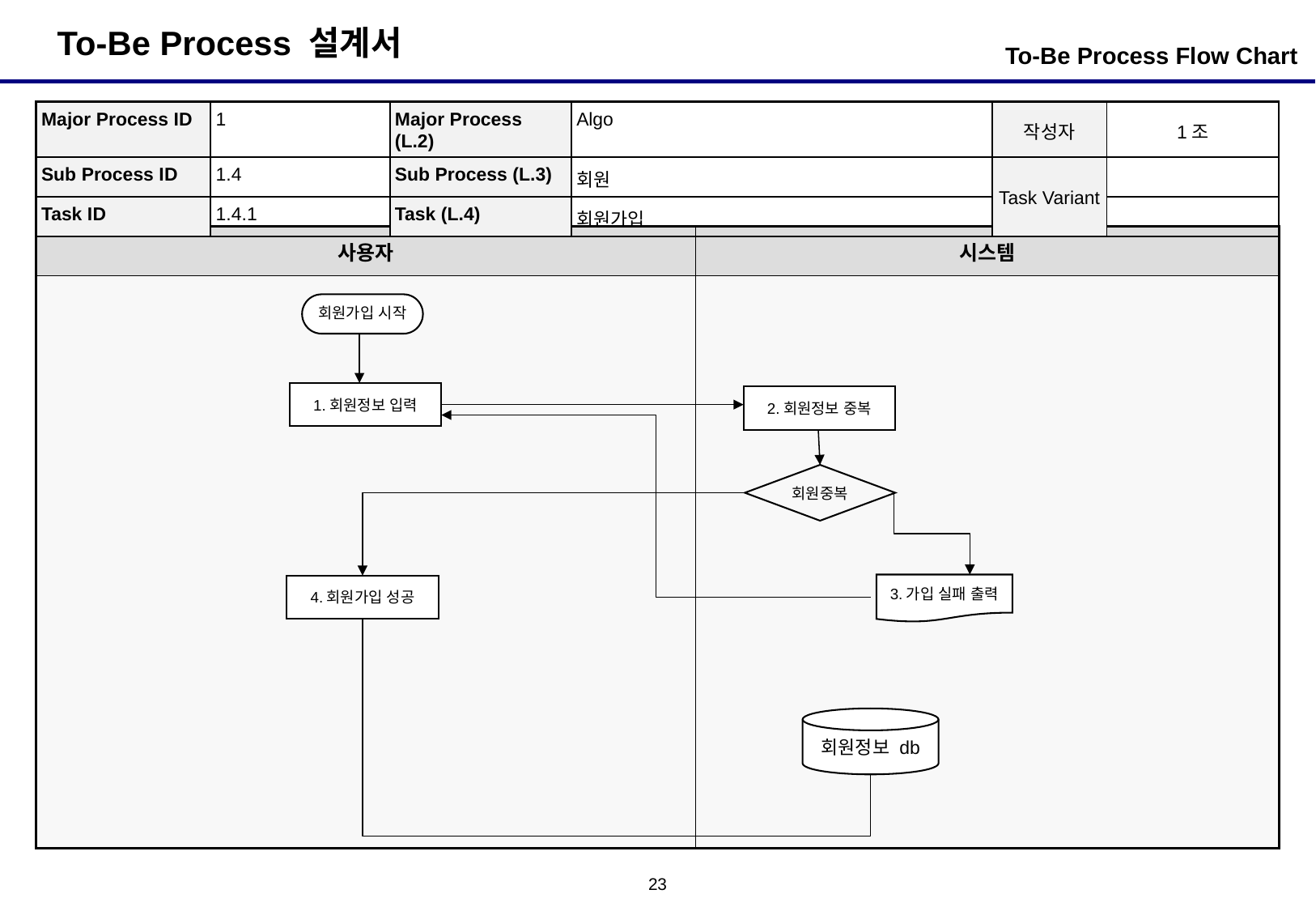

To-Be Process Flow Chart
| Major Process ID | 1 | Major Process (L.2) | Algo | 작성자 | 1조 |
| --- | --- | --- | --- | --- | --- |
| Sub Process ID | 1.4 | Sub Process (L.3) | 회원 | Task Variant |  |
| Task ID | 1.4.1 | Task (L.4) | 회원가입 |  |  |
| 사용자 | 시스템 |
| --- | --- |
|  |  |
회원가입 시작
1.회원정보 입력
2.회원정보 중복
회원중복
3.가입 실패 출력
4.회원가입 성공
회원정보 db